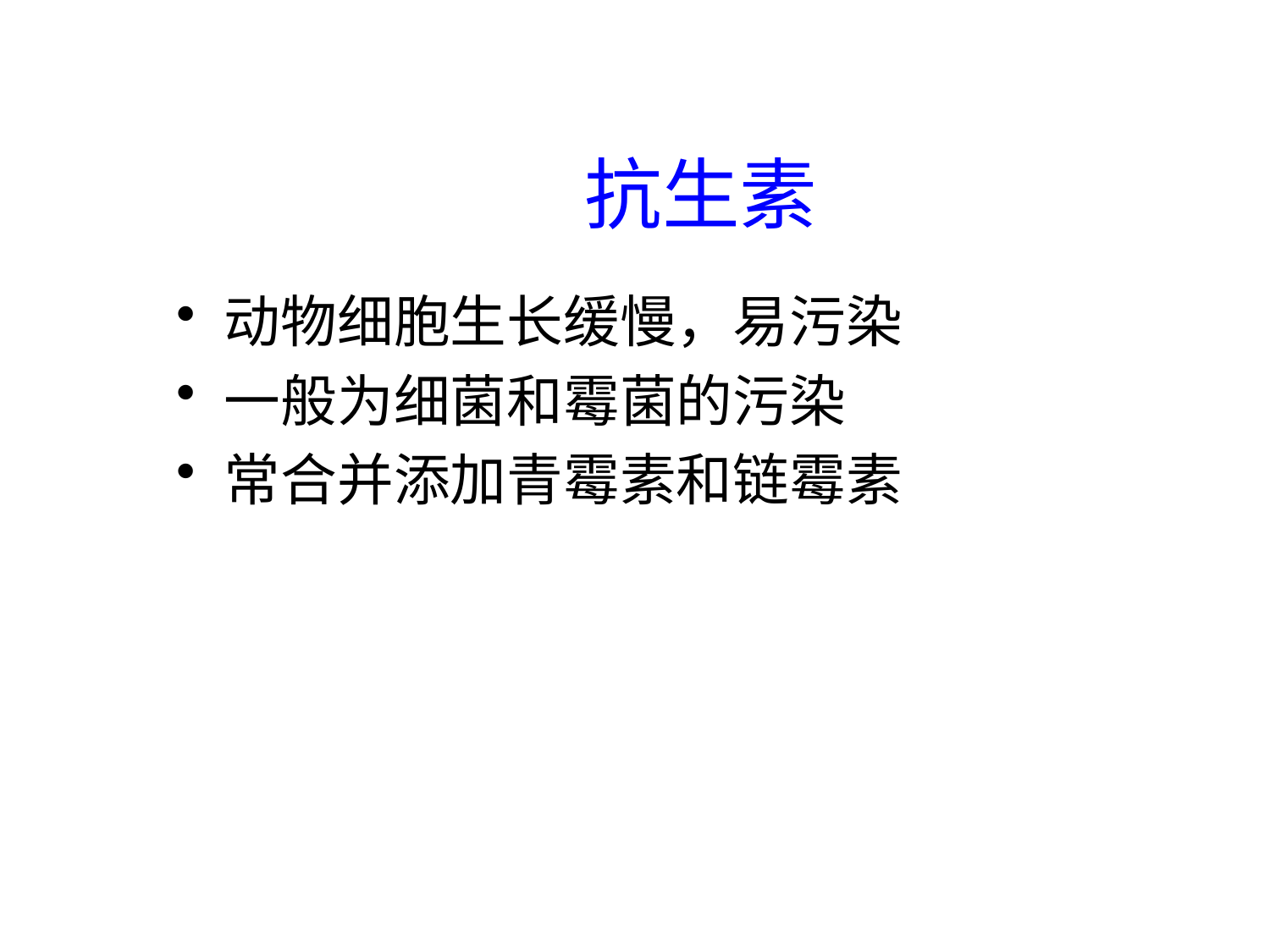

抗生素
动物细胞生长缓慢，易污染
一般为细菌和霉菌的污染
常合并添加青霉素和链霉素